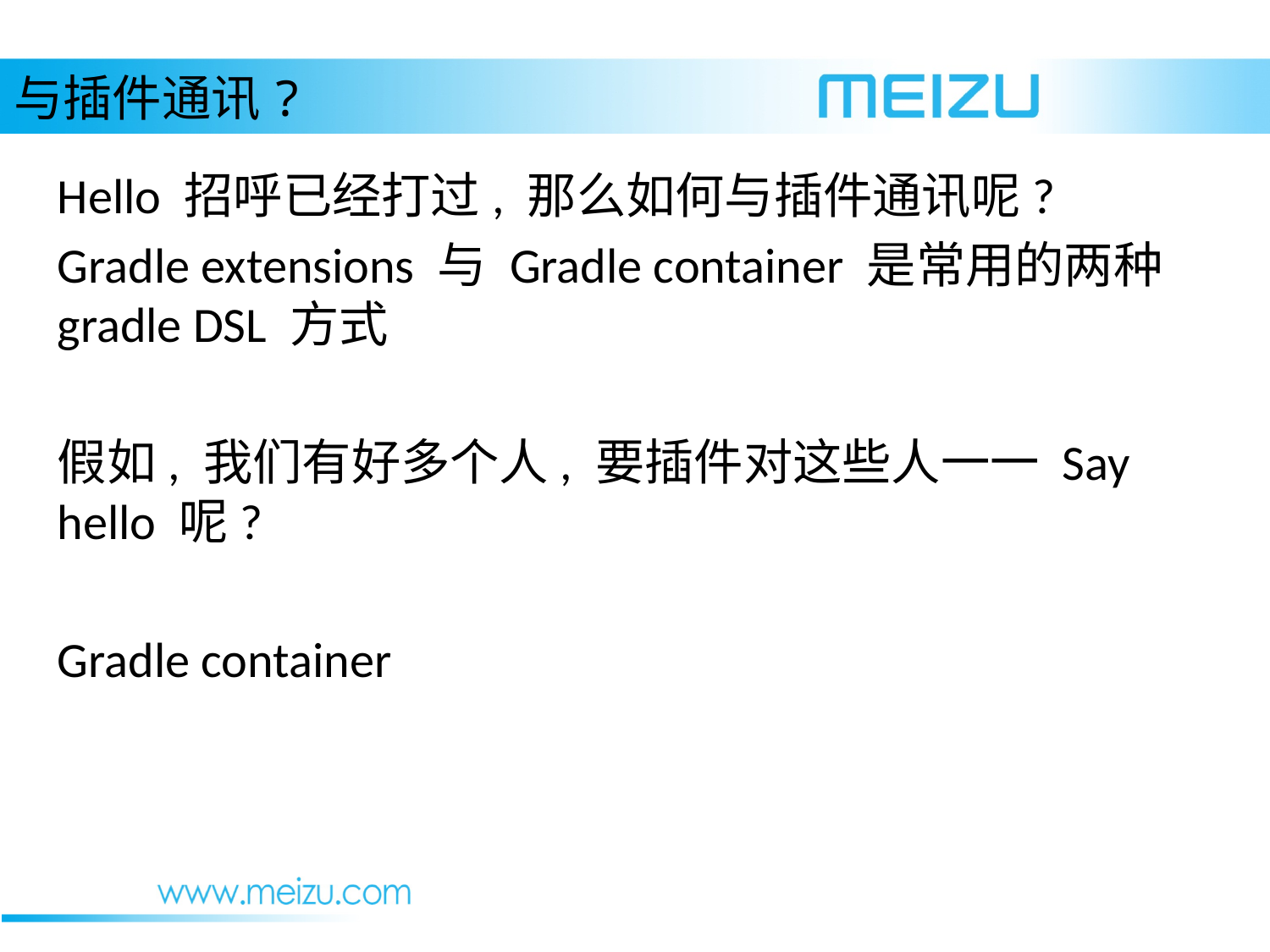

与插件通讯?
Hello 招呼已经打过, 那么如何与插件通讯呢?
Gradle extensions 与 Gradle container 是常用的两种 gradle DSL 方式

假如, 我们有好多个人, 要插件对这些人一一 Say hello 呢?

Gradle container